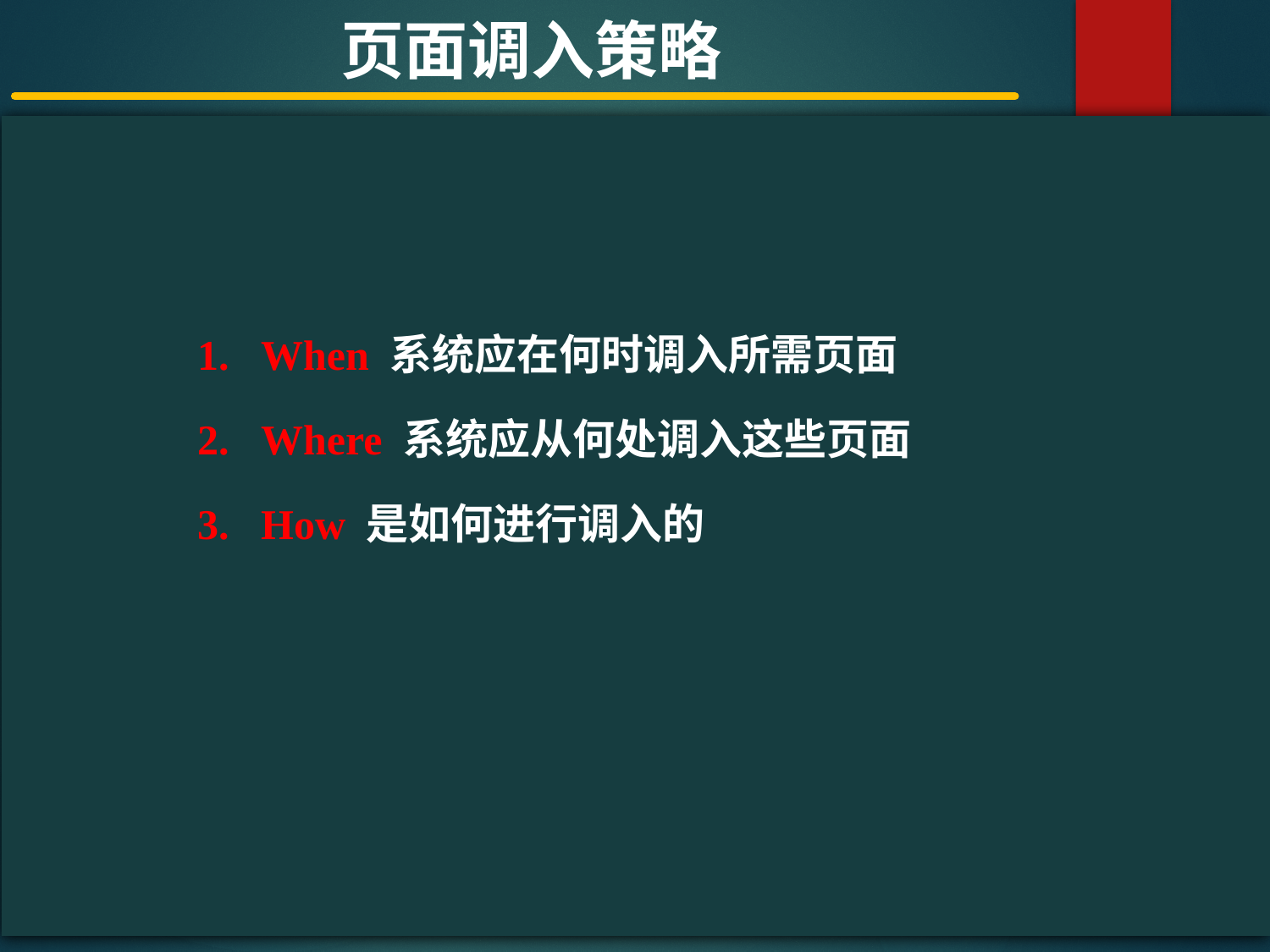

页面调入策略
#
When 系统应在何时调入所需页面
Where 系统应从何处调入这些页面
How 是如何进行调入的